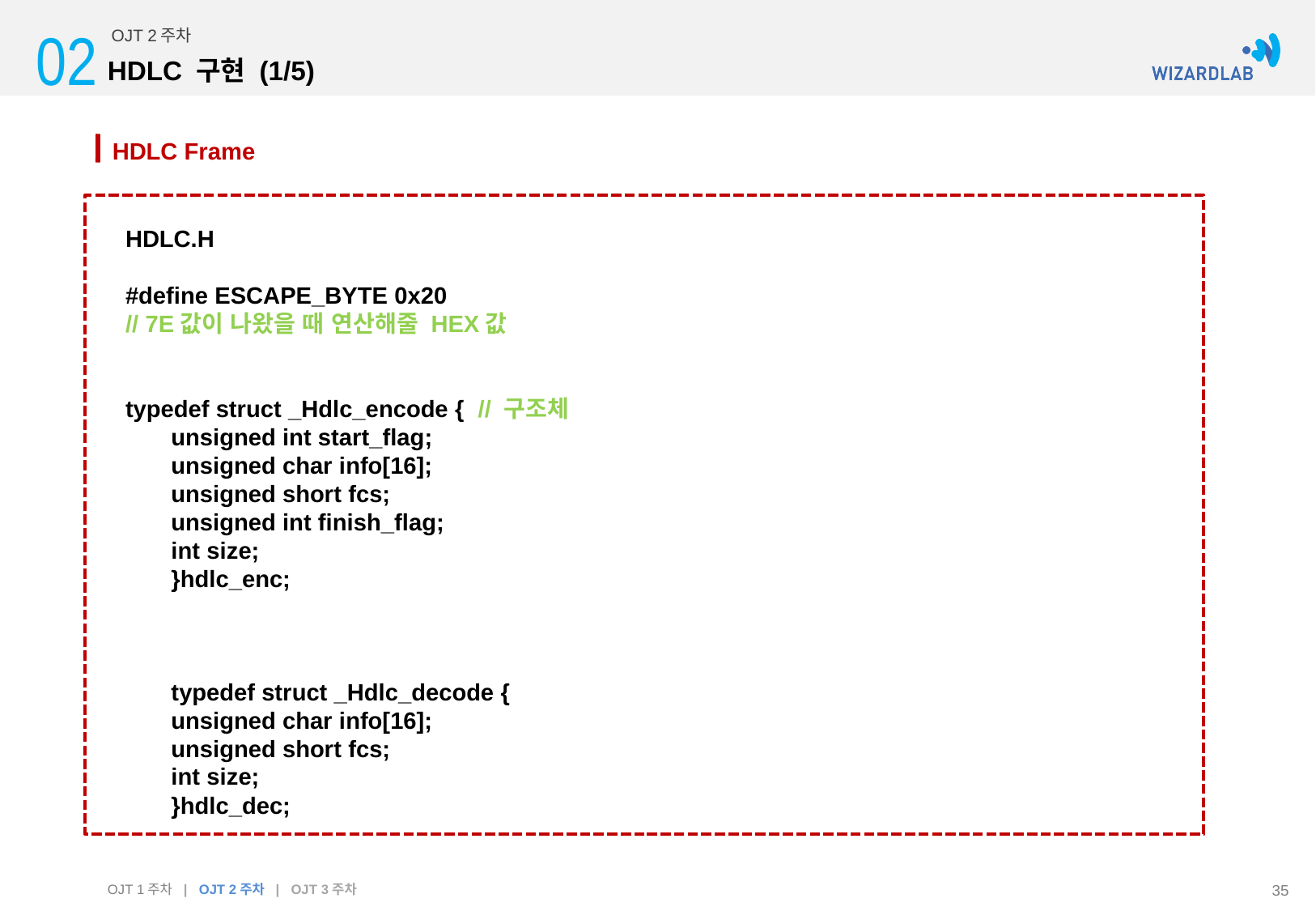

02
OJT 2주차
HDLC 구현 (1/5)

HDLC Frame

HDLC.H

#define ESCAPE_BYTE 0x20
// 7E값이 나왔을 때 연산해줄 HEX값

typedef struct _Hdlc_encode {  // 구조체
unsigned int start_flag;
unsigned char info[16];
unsigned short fcs;
unsigned int finish_flag;
int size;
}hdlc_enc;

typedef struct _Hdlc_decode {
unsigned char info[16];
unsigned short fcs;
int size;
}hdlc_dec;
OJT 1주차  |   OJT 2주차  |   OJT 3주차